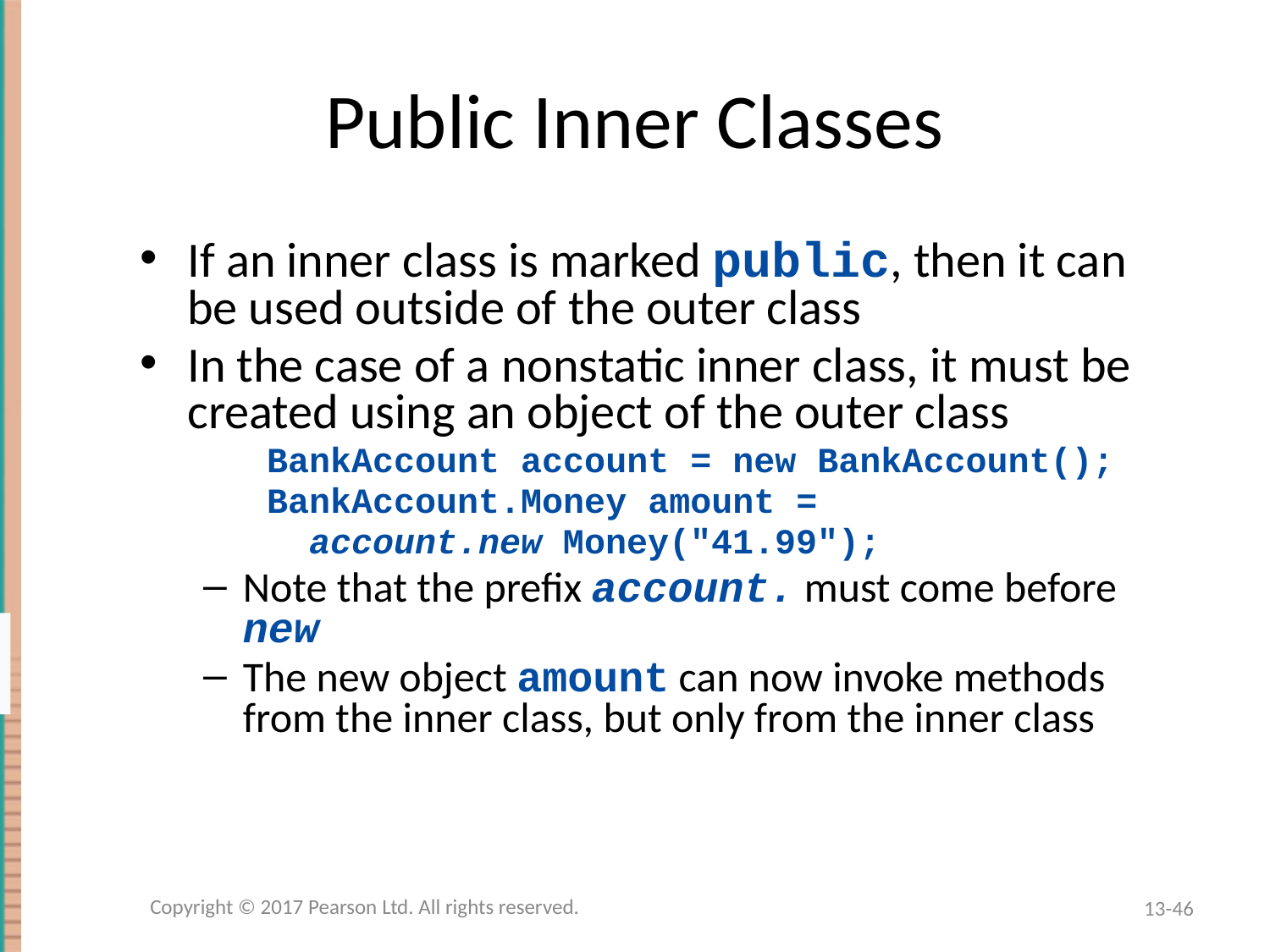

# Public Inner Classes
내부 클래스가 public으로 표시된 경우 외부 클래스 외부에서 사용할 수 있습니다. 비 정적 내부 클래스의 경우에는 외부 클래스의 객체를 사용하여 만들어야합니다.
If an inner class is marked public, then it can be used outside of the outer class
In the case of a nonstatic inner class, it must be created using an object of the outer class
BankAccount account = new BankAccount();
BankAccount.Money amount =
  account.new Money("41.99");
Note that the prefix account. must come before new
The new object amount can now invoke methods from the inner class, but only from the inner class
새로운 객체 amount는 이제 내부 클래스에서 메소드를 호출 할 수 있지만 내부 클래스에 있는  메소드만 호출 할 수 있습니다.
Copyright © 2017 Pearson Ltd. All rights reserved.
13-46